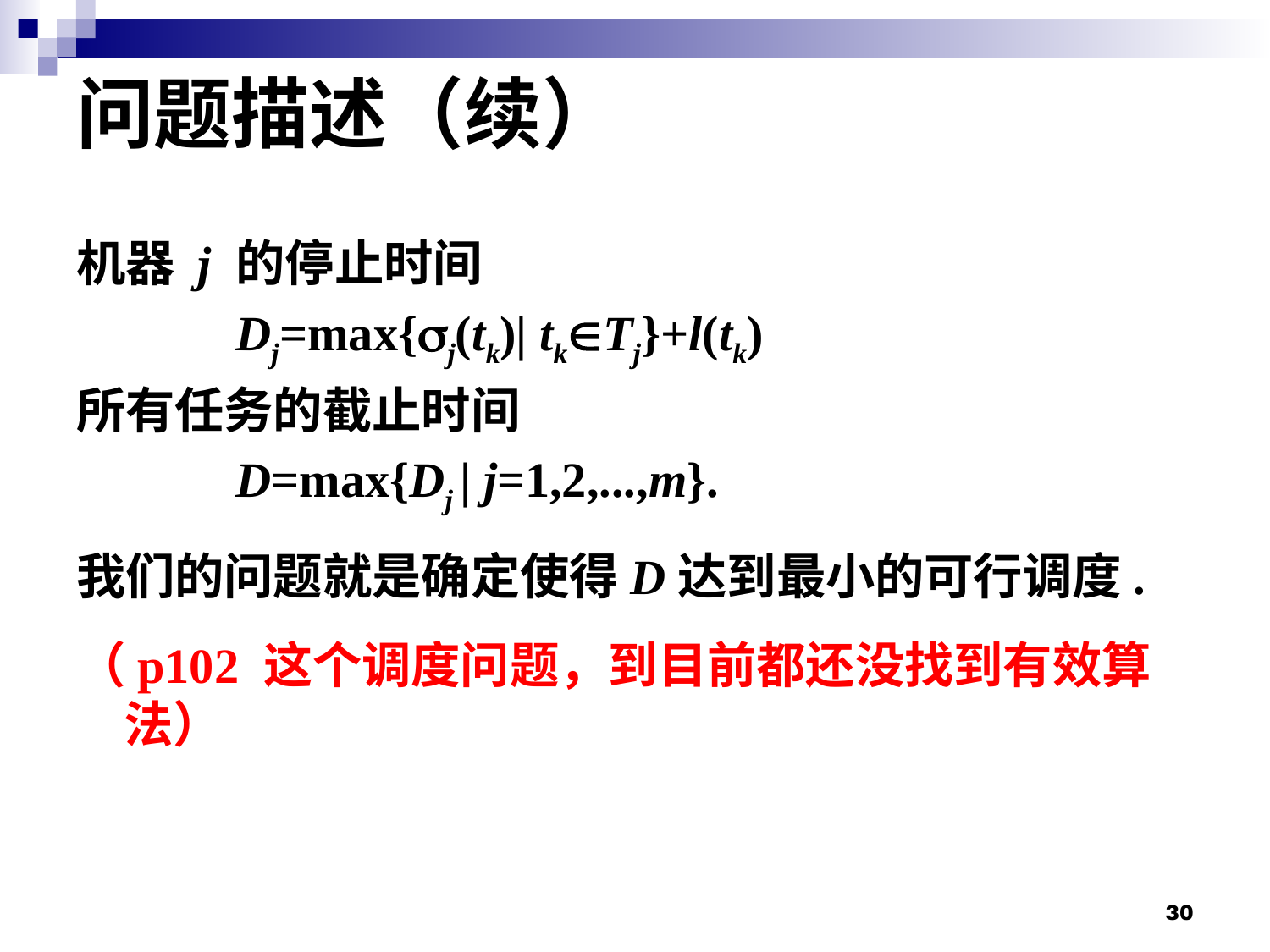

# 问题描述（续）
机器 j 的停止时间
             Dj=max{σj(tk)| tk∈Tj}+l(tk)
所有任务的截止时间
             D=max{Dj | j=1,2,...,m}.
我们的问题就是确定使得D达到最小的可行调度.
（p102 这个调度问题，到目前都还没找到有效算法）
30